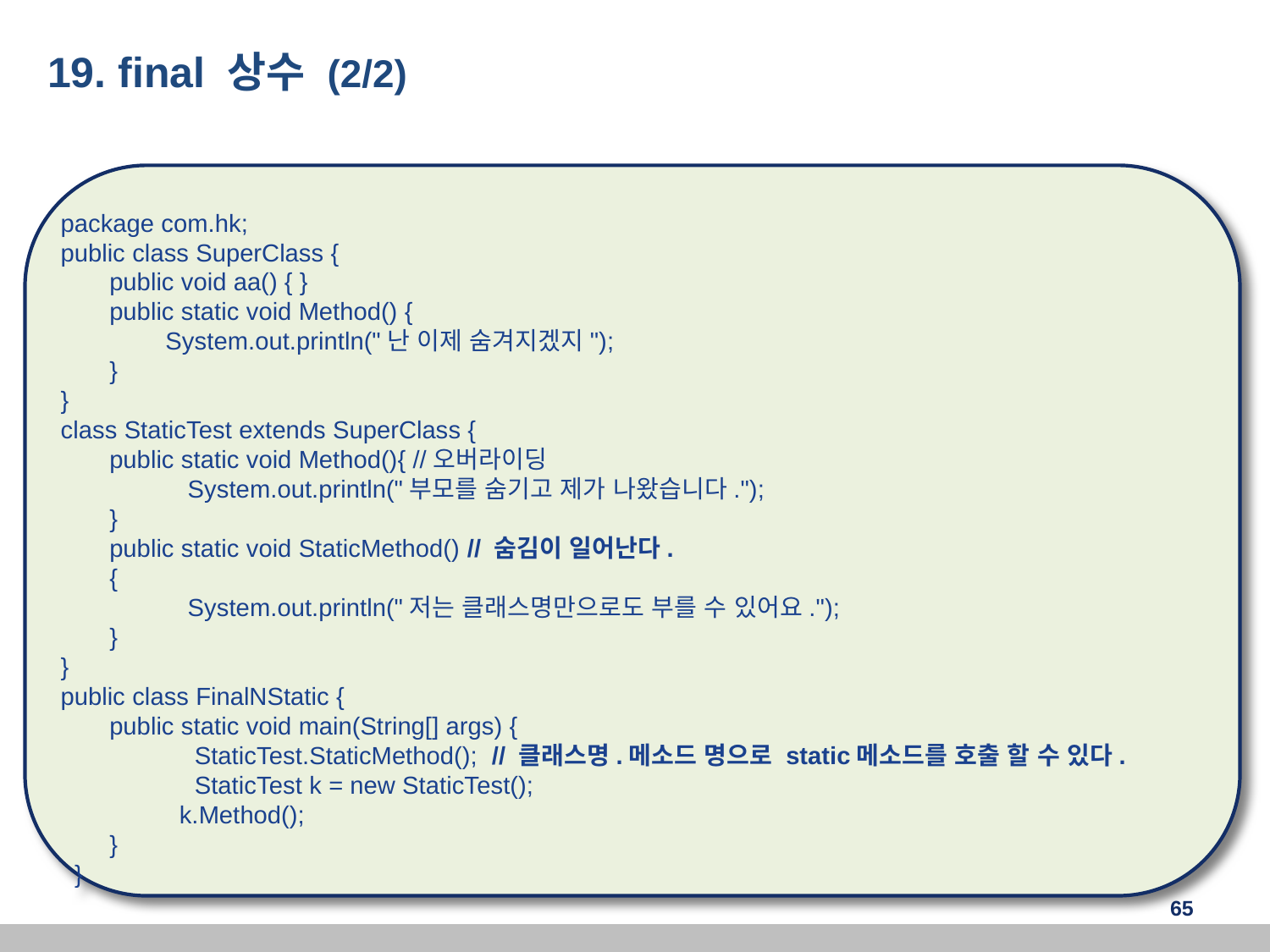

19. final 상수 (2/2)
package com.hk;
public class SuperClass {
       public void aa() { }
       public static void Method() {
               System.out.println("난 이제 숨겨지겠지");
       }
}
class StaticTest extends SuperClass {
       public static void Method(){ //오버라이딩
	System.out.println("부모를 숨기고 제가 나왔습니다.");
       }
       public static void StaticMethod() // 숨김이 일어난다.
       {
	System.out.println("저는 클래스명만으로도 부를 수 있어요.");
       }
}
public class FinalNStatic {
       public static void main(String[] args) {
	 StaticTest.StaticMethod();  // 클래스명.메소드 명으로 static메소드를 호출 할 수 있다.
	 StaticTest k = new StaticTest();
                 k.Method();
       }
  }
65